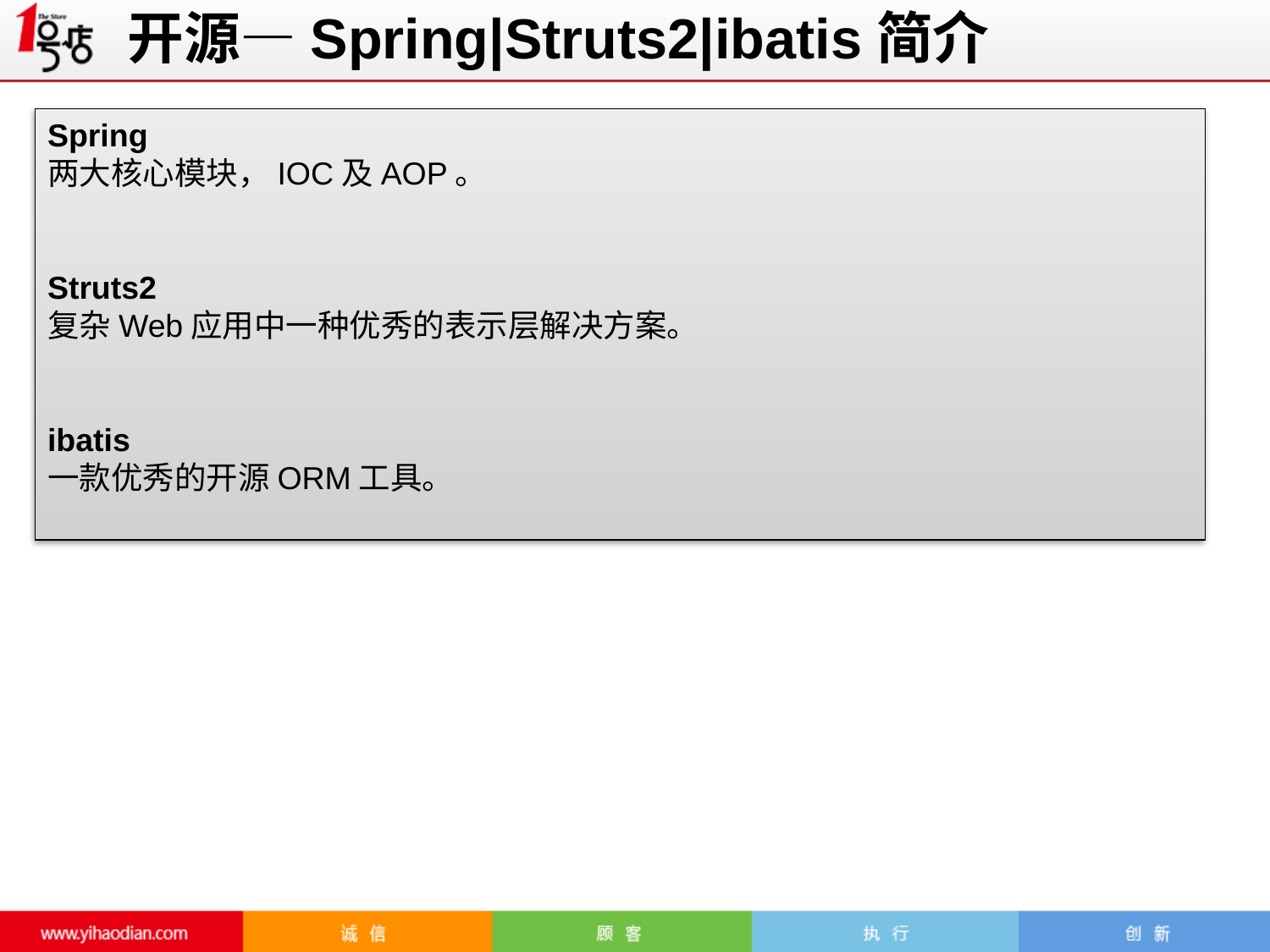

开源—Spring|Struts2|ibatis简介
Spring
两大核心模块，IOC及AOP。

Struts2
复杂Web应用中一种优秀的表示层解决方案。

ibatis
一款优秀的开源ORM工具。